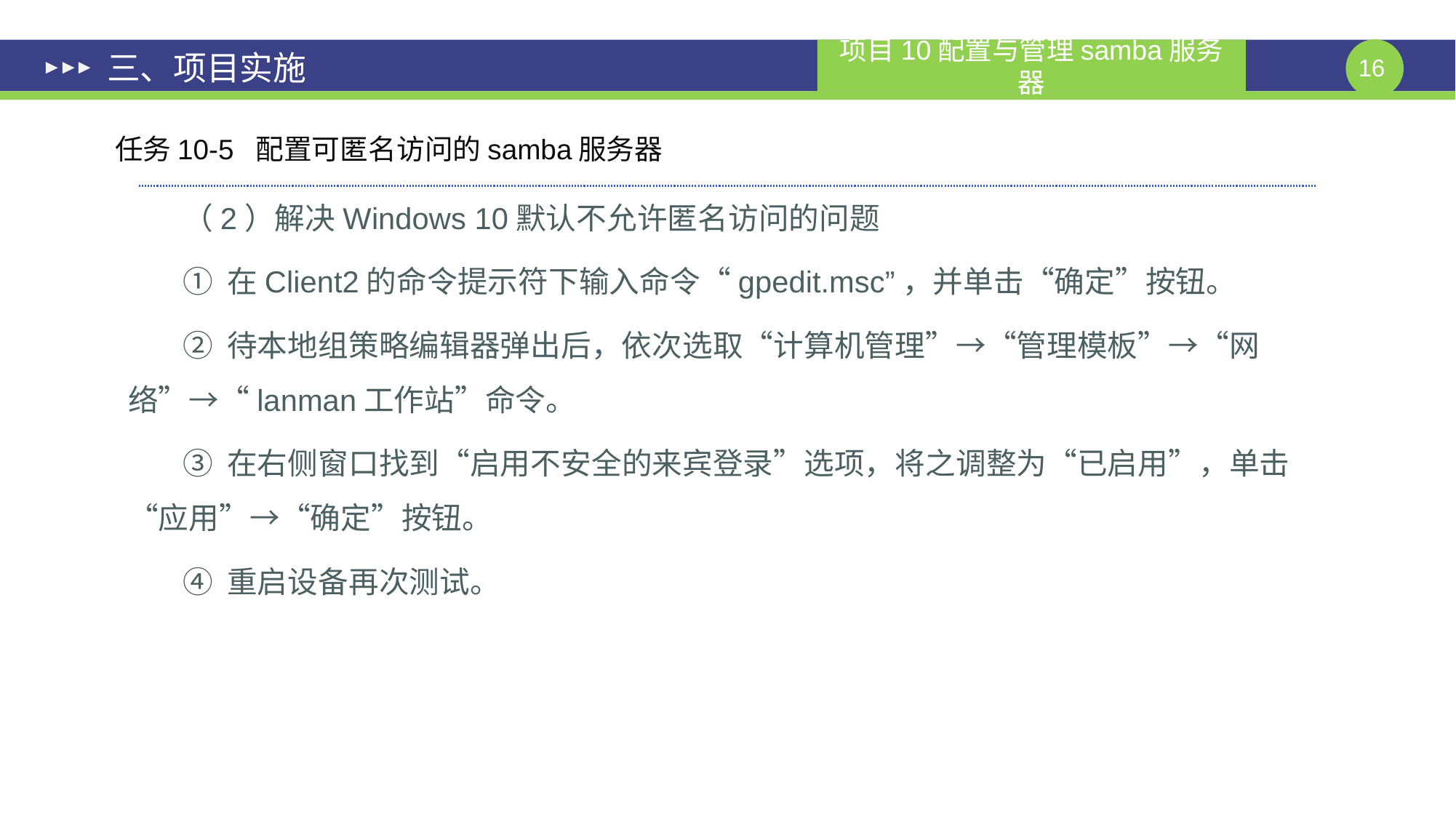

# 三、项目实施
任务10-5  配置可匿名访问的samba服务器
（2）解决Windows 10默认不允许匿名访问的问题
① 在Client2的命令提示符下输入命令“gpedit.msc”，并单击“确定”按钮。
② 待本地组策略编辑器弹出后，依次选取“计算机管理”→“管理模板”→“网络”→“lanman工作站”命令。
③ 在右侧窗口找到“启用不安全的来宾登录”选项，将之调整为“已启用”，单击“应用”→“确定”按钮。
④ 重启设备再次测试。